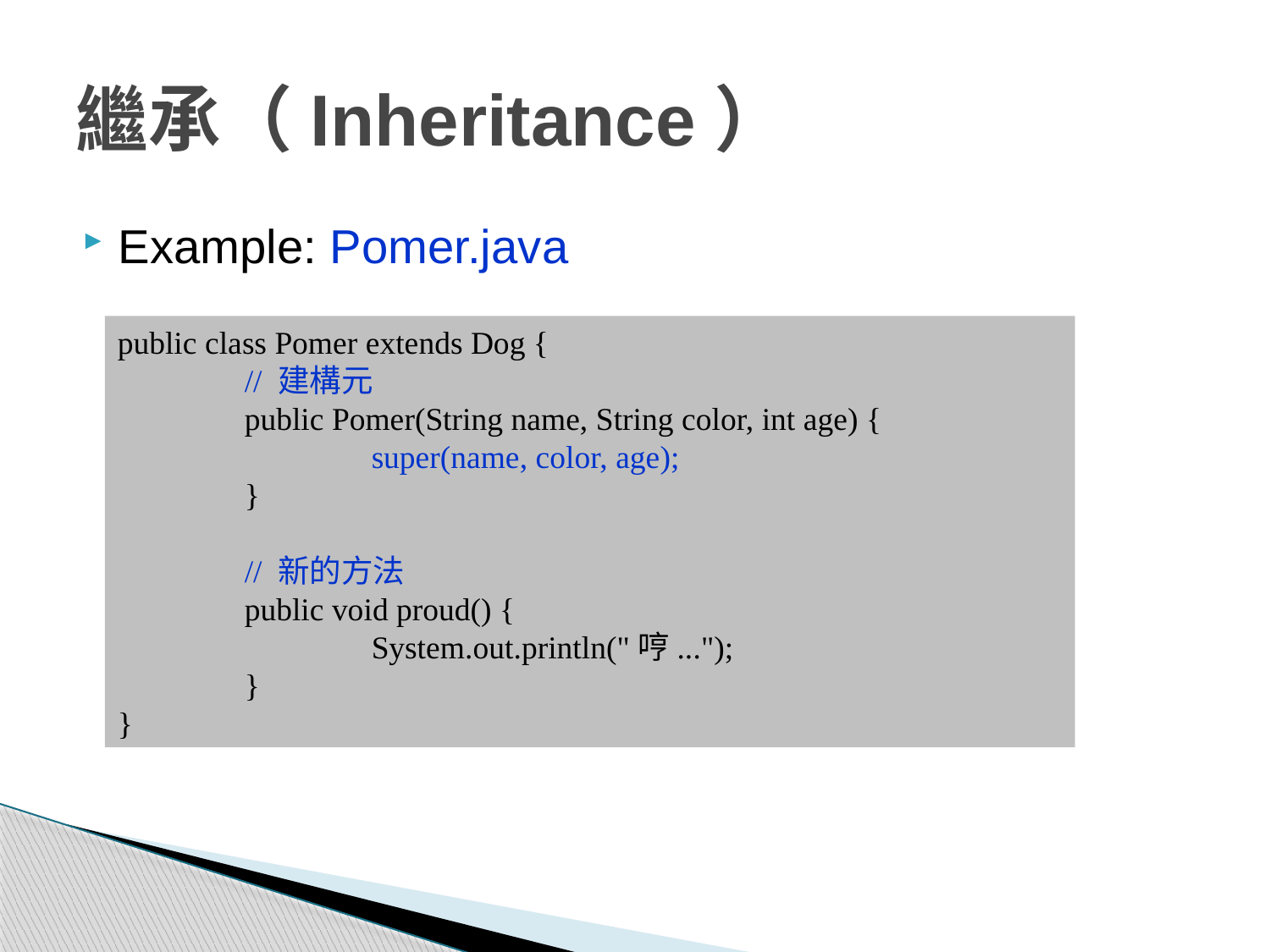

# 繼承（Inheritance）
Example: Pomer.java
public class Pomer extends Dog {
	// 建構元
	public Pomer(String name, String color, int age) {
		super(name, color, age);
	}

	// 新的方法
	public void proud() {
		System.out.println("哼...");
	}
}